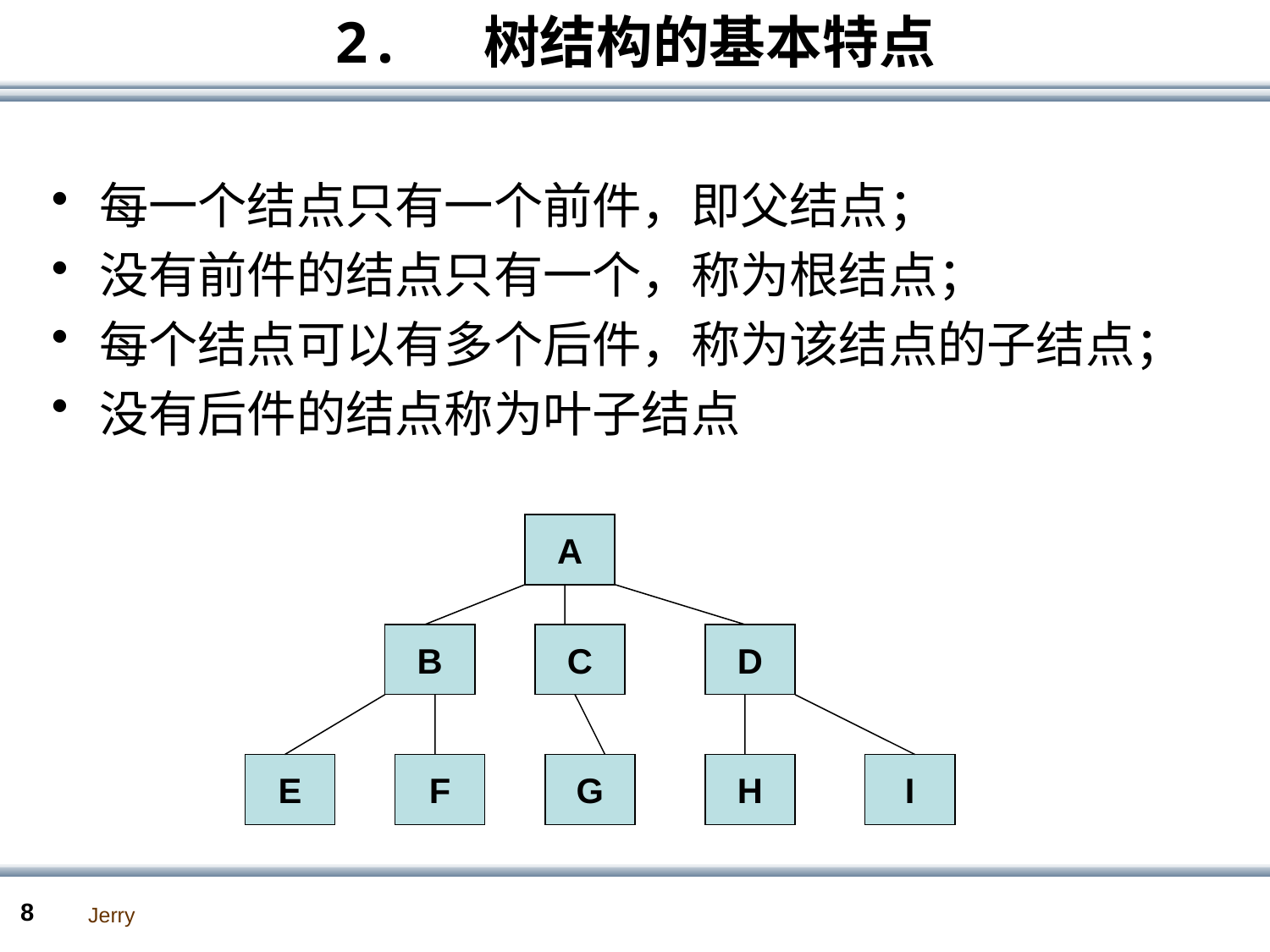

# 2.  树结构的基本特点
每一个结点只有一个前件，即父结点；
没有前件的结点只有一个，称为根结点；
每个结点可以有多个后件，称为该结点的子结点；
没有后件的结点称为叶子结点
A

B
C
D

E
F
G
H
I